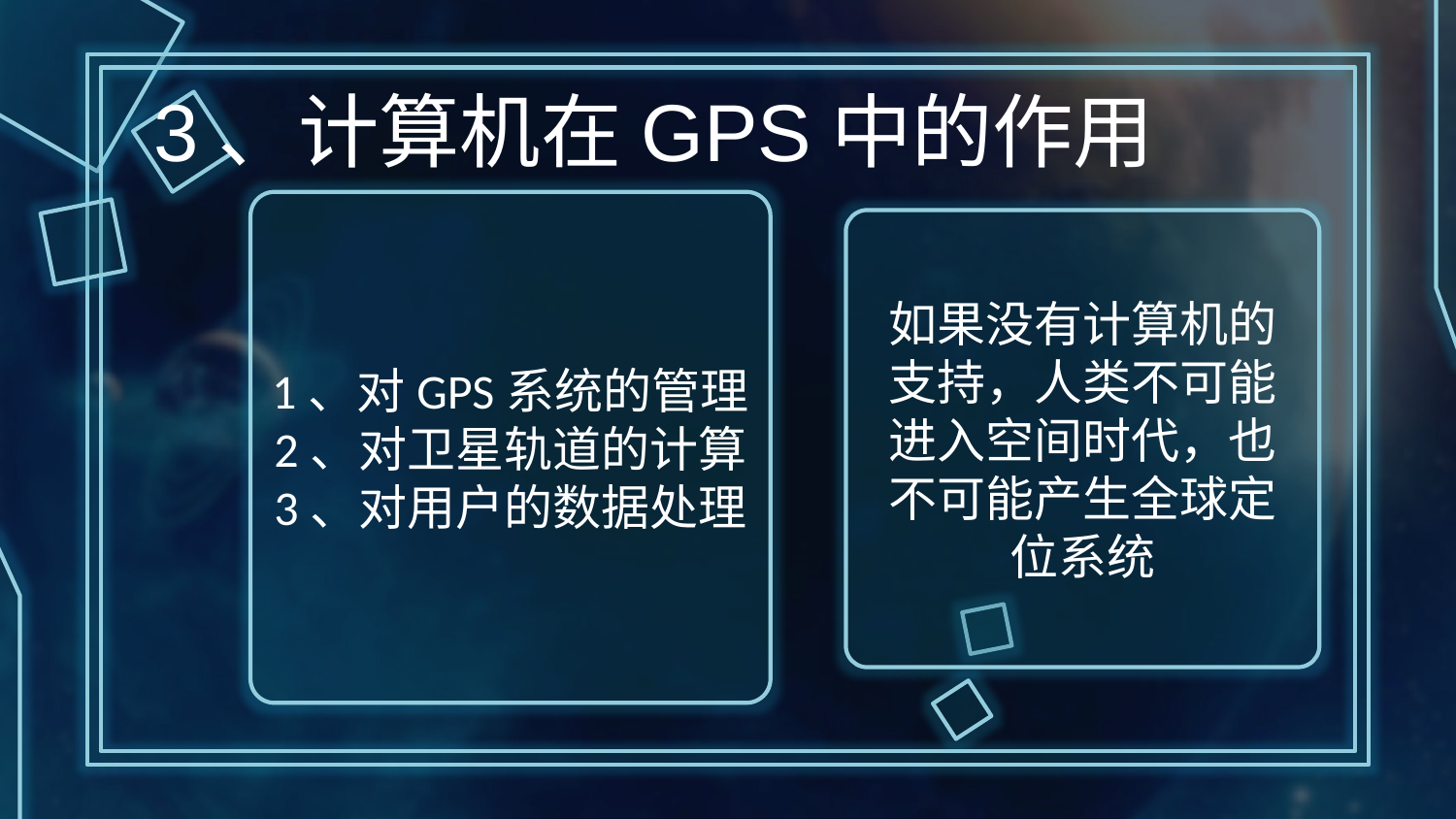

3、计算机在GPS中的作用

1、对GPS系统的管理
2、对卫星轨道的计算
3、对用户的数据处理

如果没有计算机的支持，人类不可能进入空间时代，也不可能产生全球定位系统